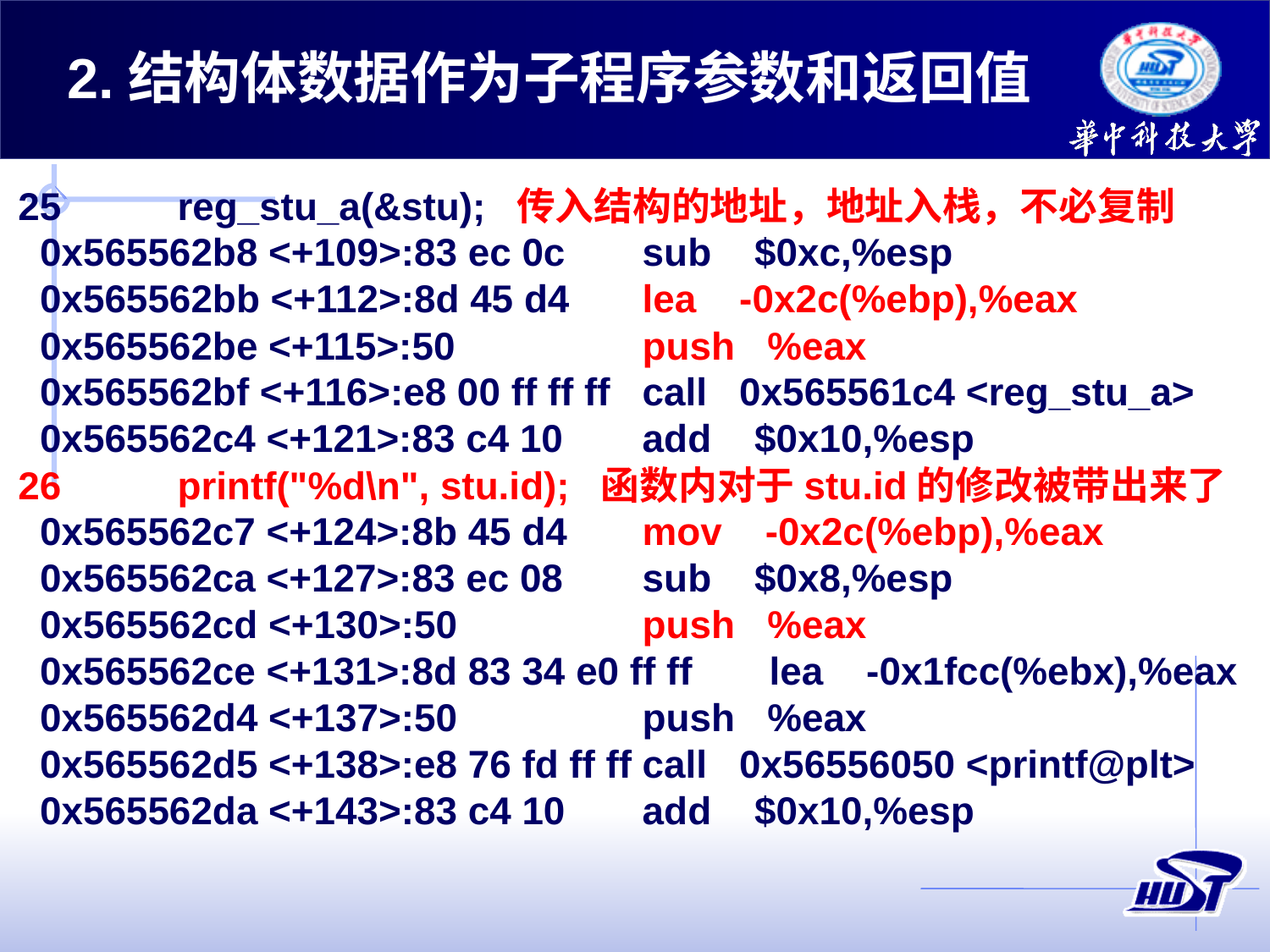

2.结构体数据作为子程序参数和返回值
 25	    reg_stu_a(&stu);  传入结构的地址，地址入栈，不必复制
   0x565562b8 <+109>:83 ec 0c	sub    $0xc,%esp
   0x565562bb <+112>:8d 45 d4	lea    -0x2c(%ebp),%eax
   0x565562be <+115>:50		push   %eax
   0x565562bf <+116>:e8 00 ff ff ff	call   0x565561c4 <reg_stu_a>
   0x565562c4 <+121>:83 c4 10	add    $0x10,%esp
 26	    printf("%d\n", stu.id);  函数内对于stu.id的修改被带出来了
   0x565562c7 <+124>:8b 45 d4	mov    -0x2c(%ebp),%eax
   0x565562ca <+127>:83 ec 08	sub    $0x8,%esp
   0x565562cd <+130>:50		push   %eax
   0x565562ce <+131>:8d 83 34 e0 ff ff 	lea    -0x1fcc(%ebx),%eax
   0x565562d4 <+137>:50		push   %eax
   0x565562d5 <+138>:e8 76 fd ff ff	call   0x56556050 <printf@plt>
   0x565562da <+143>:83 c4 10	add    $0x10,%esp